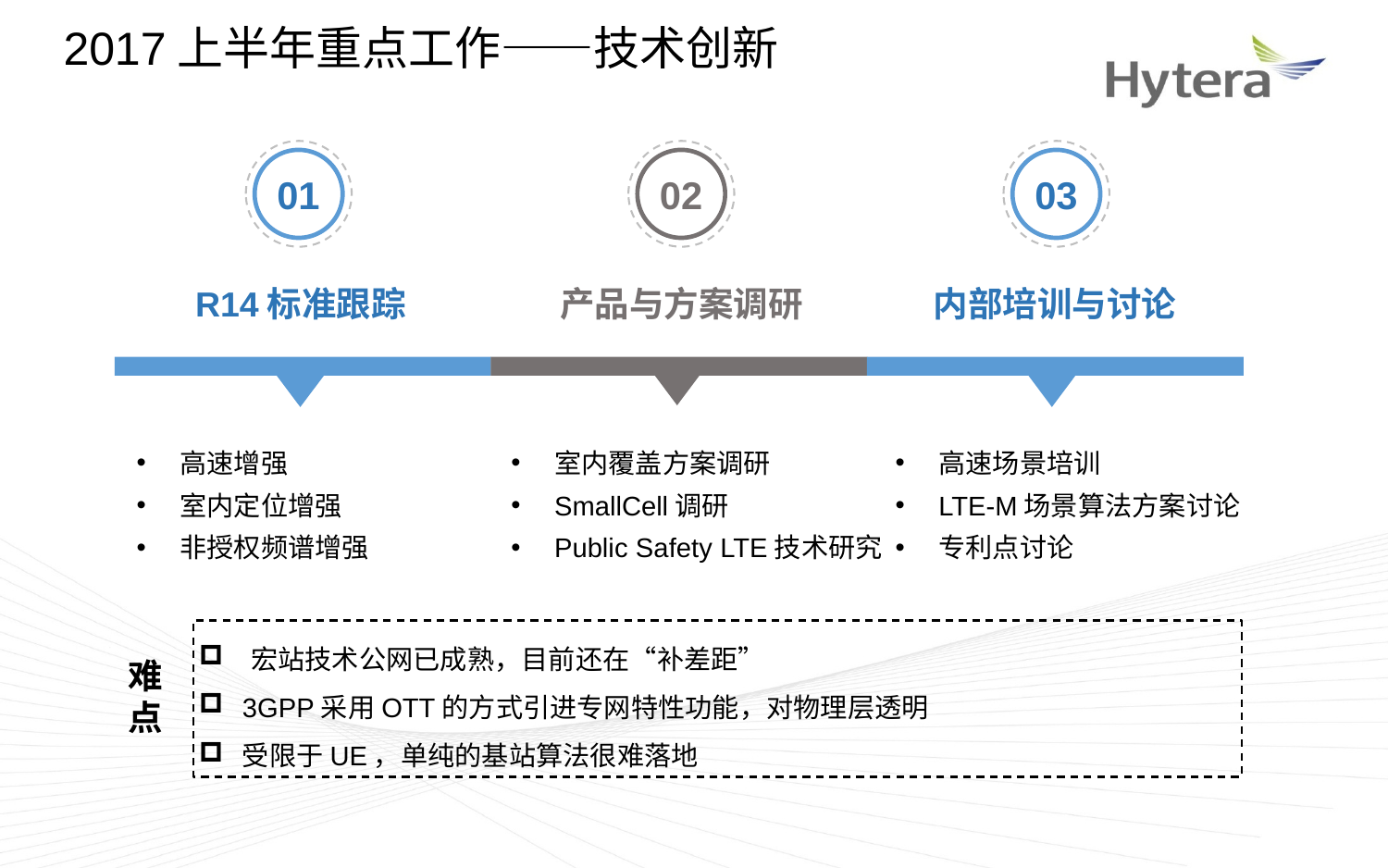

2017上半年重点工作——技术创新

01
02
03
R14标准跟踪
产品与方案调研
内部培训与讨论

高速增强
室内定位增强
非授权频谱增强
室内覆盖方案调研
SmallCell调研
Public Safety LTE技术研究
高速场景培训
LTE-M场景算法方案讨论
专利点讨论
宏站技术公网已成熟，目前还在“补差距”
3GPP采用OTT的方式引进专网特性功能，对物理层透明
受限于UE，单纯的基站算法很难落地
难点